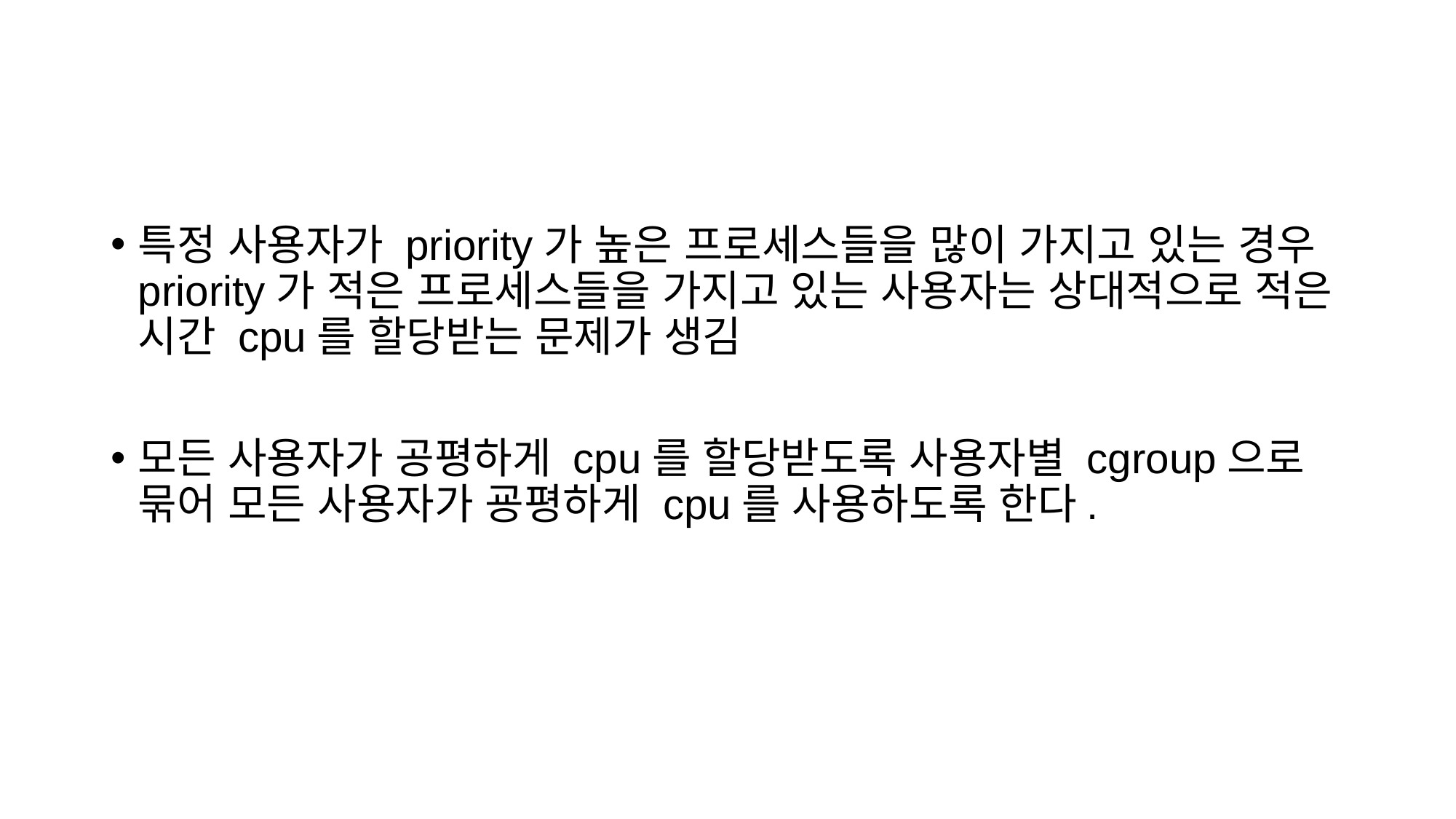

#
특정 사용자가 priority가 높은 프로세스들을 많이 가지고 있는 경우 priority가 적은 프로세스들을 가지고 있는 사용자는 상대적으로 적은 시간 cpu를 할당받는 문제가 생김

모든 사용자가 공평하게 cpu를 할당받도록 사용자별 cgroup으로 묶어 모든 사용자가 굥평하게 cpu를 사용하도록 한다.